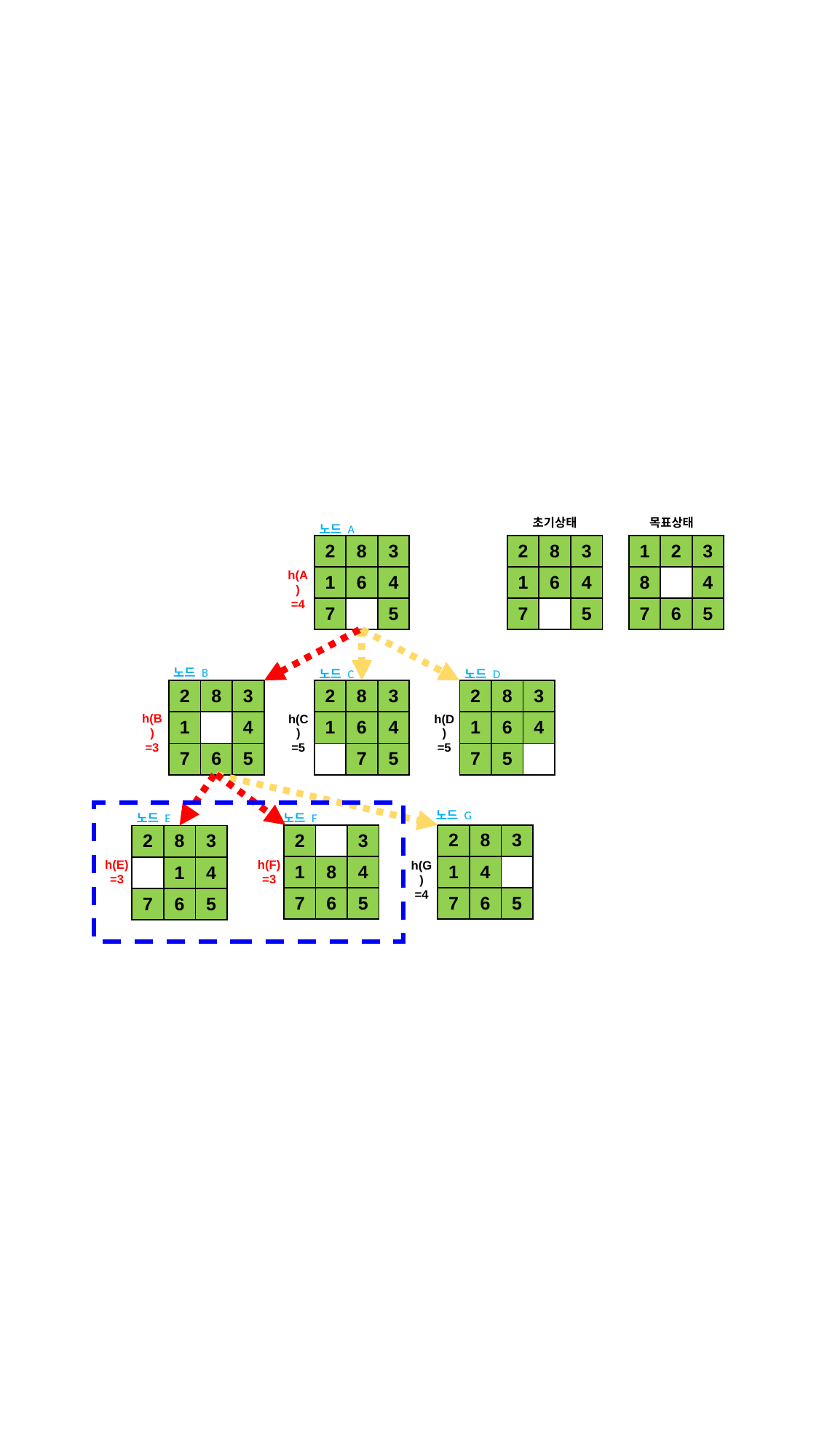

목표상태
초기상태
노드 A
| 2 | 8 | 3 |
| --- | --- | --- |
| 1 | 6 | 4 |
| 7 |  | 5 |
| 1 | 2 | 3 |
| --- | --- | --- |
| 8 |  | 4 |
| 7 | 6 | 5 |
| 2 | 8 | 3 |
| --- | --- | --- |
| 1 | 6 | 4 |
| 7 |  | 5 |
h(A)
=4
노드 B
노드 C
노드 D
| 2 | 8 | 3 |
| --- | --- | --- |
| 1 |  | 4 |
| 7 | 6 | 5 |
| 2 | 8 | 3 |
| --- | --- | --- |
| 1 | 6 | 4 |
|  | 7 | 5 |
| 2 | 8 | 3 |
| --- | --- | --- |
| 1 | 6 | 4 |
| 7 | 5 |  |
h(B)
=3
h(C)
=5
h(D)
=5

노드 G
노드 F
노드 E
| 2 | 8 | 3 |
| --- | --- | --- |
| 1 | 4 |  |
| 7 | 6 | 5 |
| 2 |  | 3 |
| --- | --- | --- |
| 1 | 8 | 4 |
| 7 | 6 | 5 |
| 2 | 8 | 3 |
| --- | --- | --- |
|  | 1 | 4 |
| 7 | 6 | 5 |
h(E)
=3
h(F)
=3
h(G)
=4